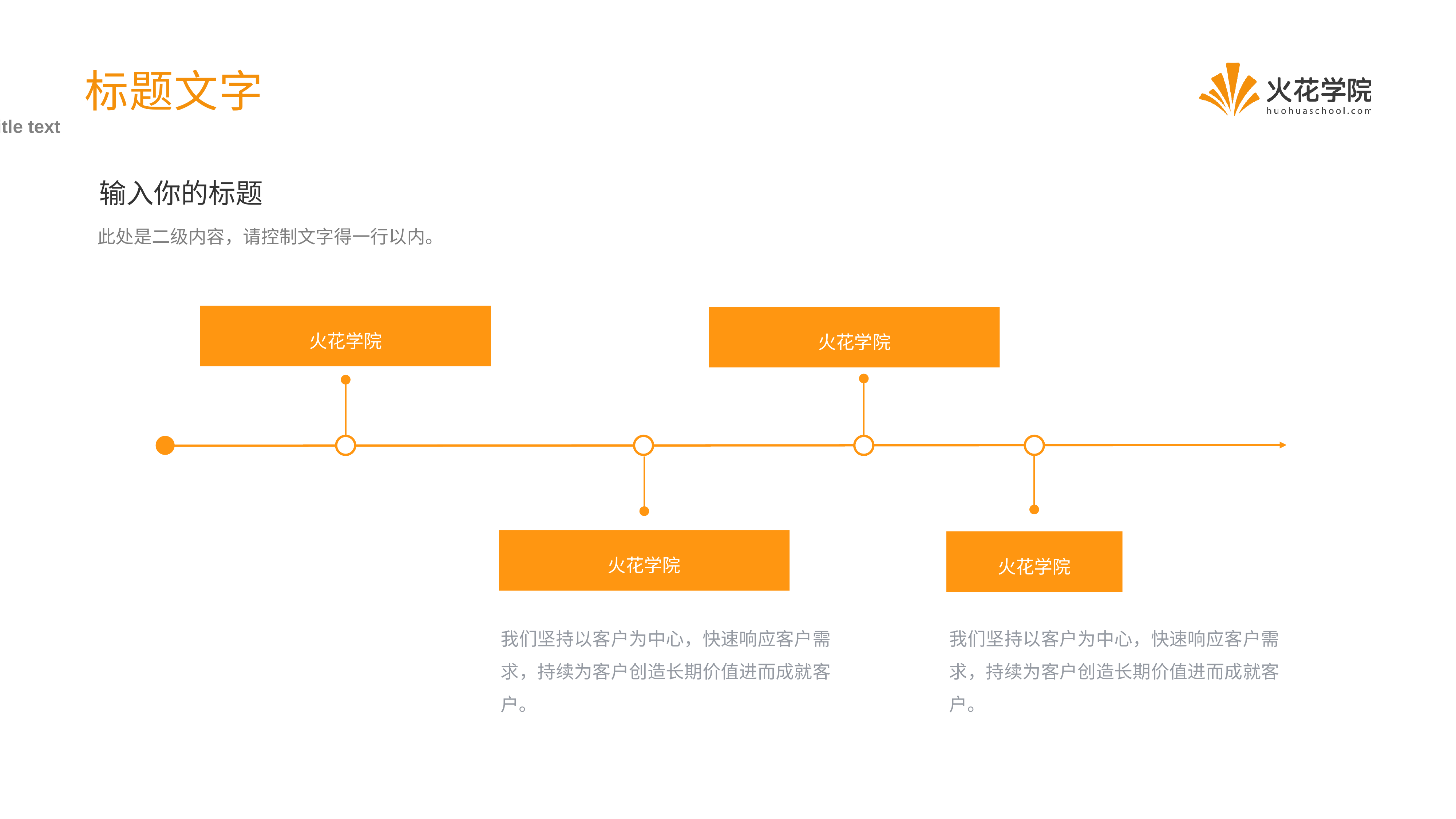

标题文字
Title text
 输入你的标题
此处是二级内容，请控制文字得一行以内。

火花学院
火花学院

火花学院
火花学院
我们坚持以客户为中心，快速响应客户需求，持续为客户创造长期价值进而成就客户。
我们坚持以客户为中心，快速响应客户需求，持续为客户创造长期价值进而成就客户。